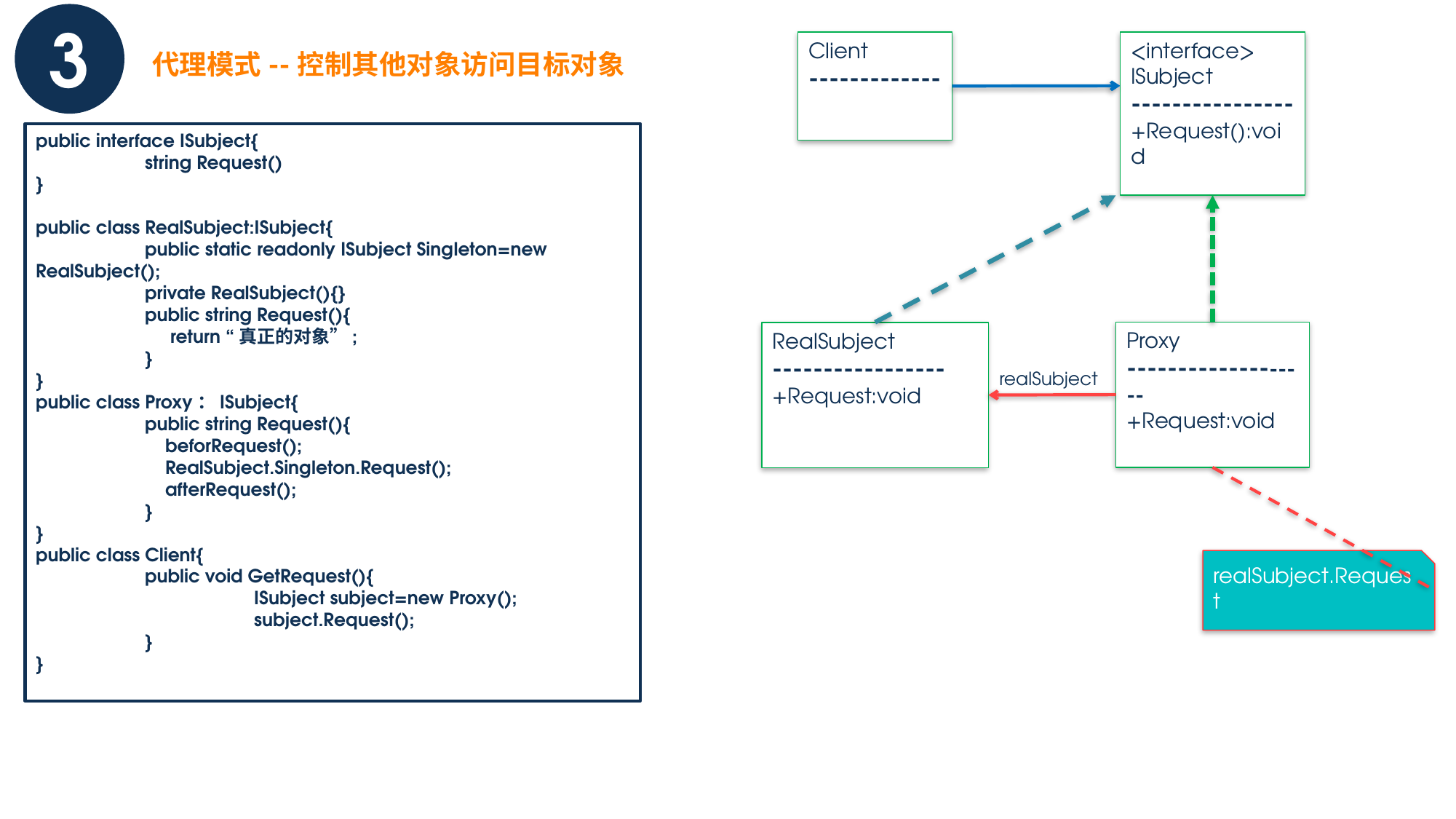

3
代理模式--控制其他对象访问目标对象
Client
-------------
<interface>
ISubject
----------------
+Request():void
public interface ISubject{
	string Request()
}

public class RealSubject:ISubject{
	public static readonly ISubject Singleton=new RealSubject();
	private RealSubject(){}
	public string Request(){
	     return “真正的对象”;
	}
}
public class Proxy：ISubject{
	public string Request(){
	    beforRequest();
	    RealSubject.Singleton.Request();
	    afterRequest();
	}
}
public class Client{
	public void GetRequest(){
		ISubject subject=new Proxy();
		subject.Request();
	}
}

Proxy
-------------------
+Request:void
RealSubject
-----------------
+Request:void

realSubject
realSubject.Request